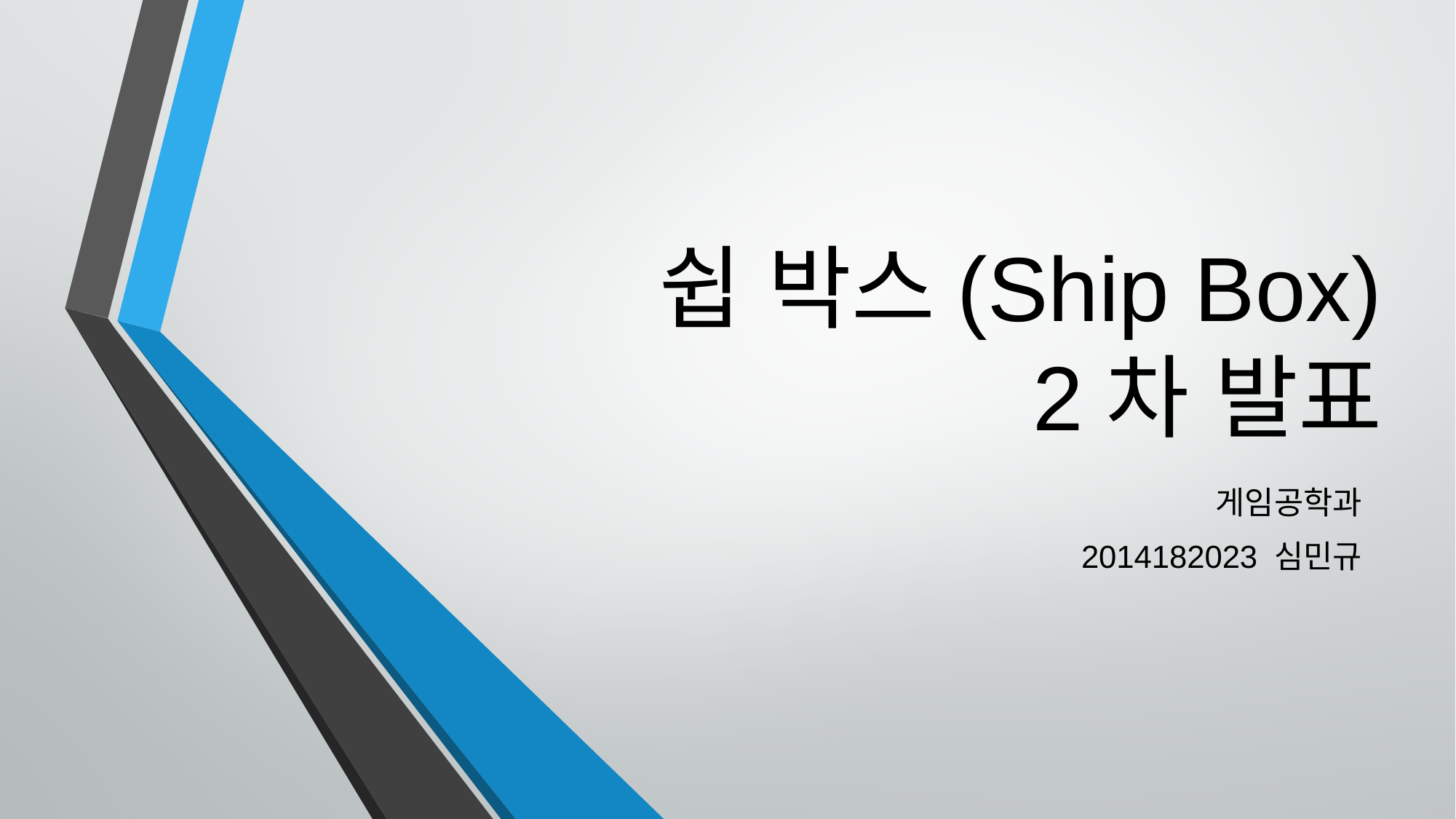

# 쉽 박스(Ship Box) 2차 발표
게임공학과
2014182023 심민규